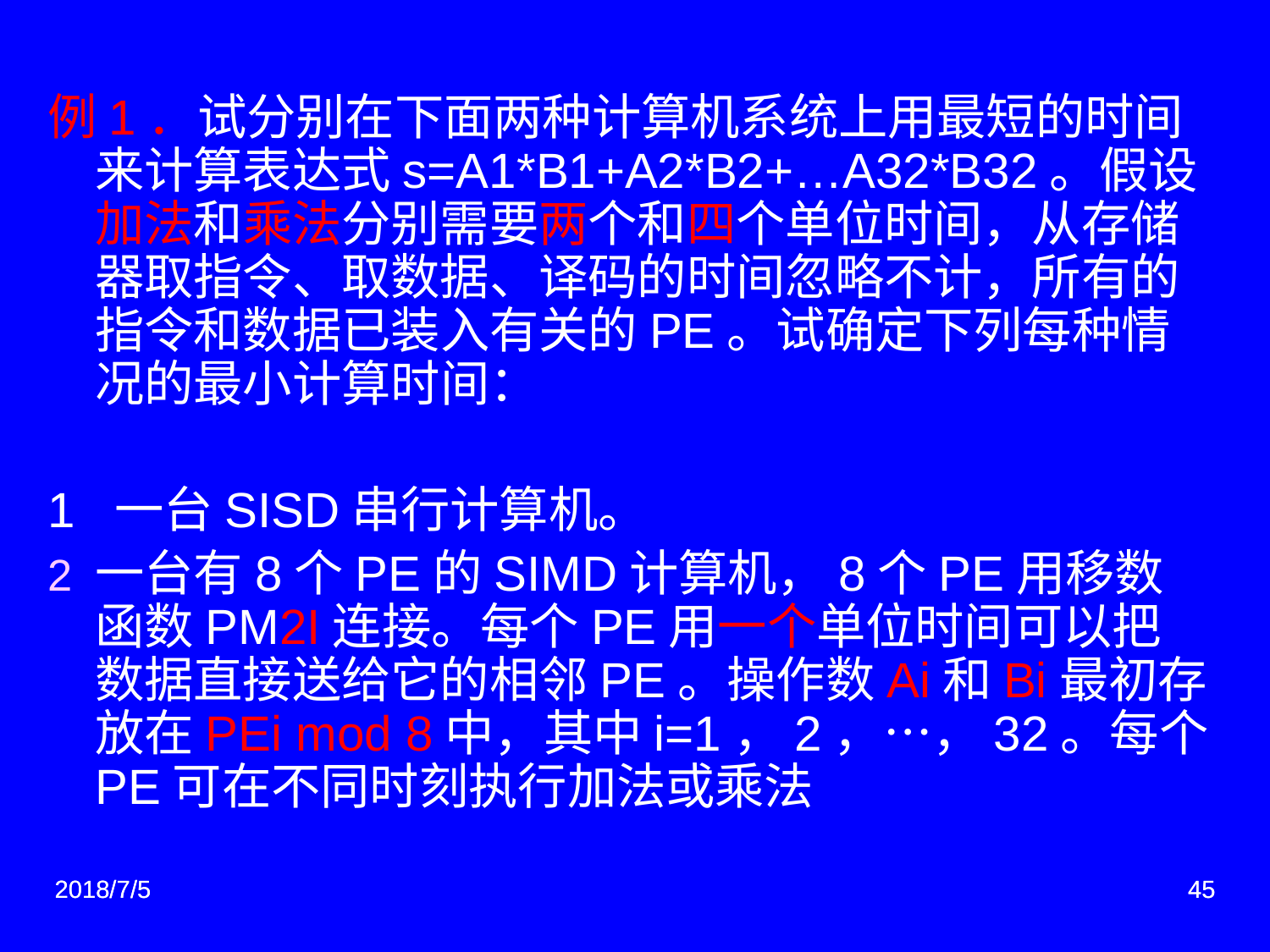

例1．试分别在下面两种计算机系统上用最短的时间来计算表达式s=A1*B1+A2*B2+…A32*B32。假设加法和乘法分别需要两个和四个单位时间，从存储器取指令、取数据、译码的时间忽略不计，所有的指令和数据已装入有关的PE。试确定下列每种情况的最小计算时间：

1  一台SISD串行计算机。
一台有8个PE的SIMD计算机，8个PE用移数函数PM2I连接。每个PE用一个单位时间可以把数据直接送给它的相邻PE。操作数Ai和Bi最初存放在PEi mod 8中，其中i=1，2，…，32。每个PE可在不同时刻执行加法或乘法
2018/7/5
2018/7/5
45
45